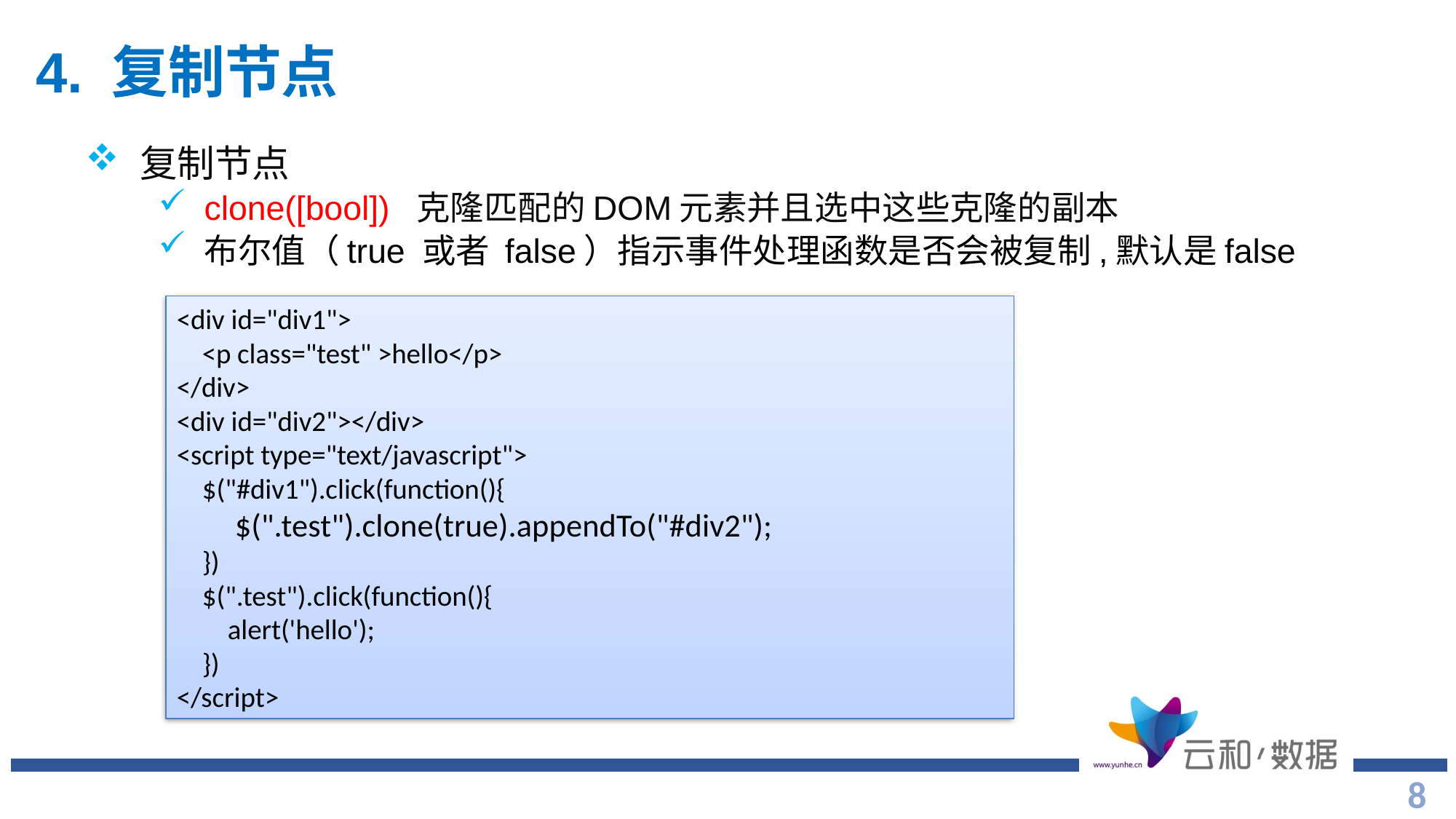

# 4. 复制节点
复制节点
clone([bool])  克隆匹配的DOM元素并且选中这些克隆的副本
布尔值（true 或者 false）指示事件处理函数是否会被复制,默认是false
<div id="div1">
    <p class="test" >hello</p>
</div>
<div id="div2"></div>
<script type="text/javascript">
    $("#div1").click(function(){
        $(".test").clone(true).appendTo("#div2");
    })
    $(".test").click(function(){
        alert('hello');
    })
</script>
8